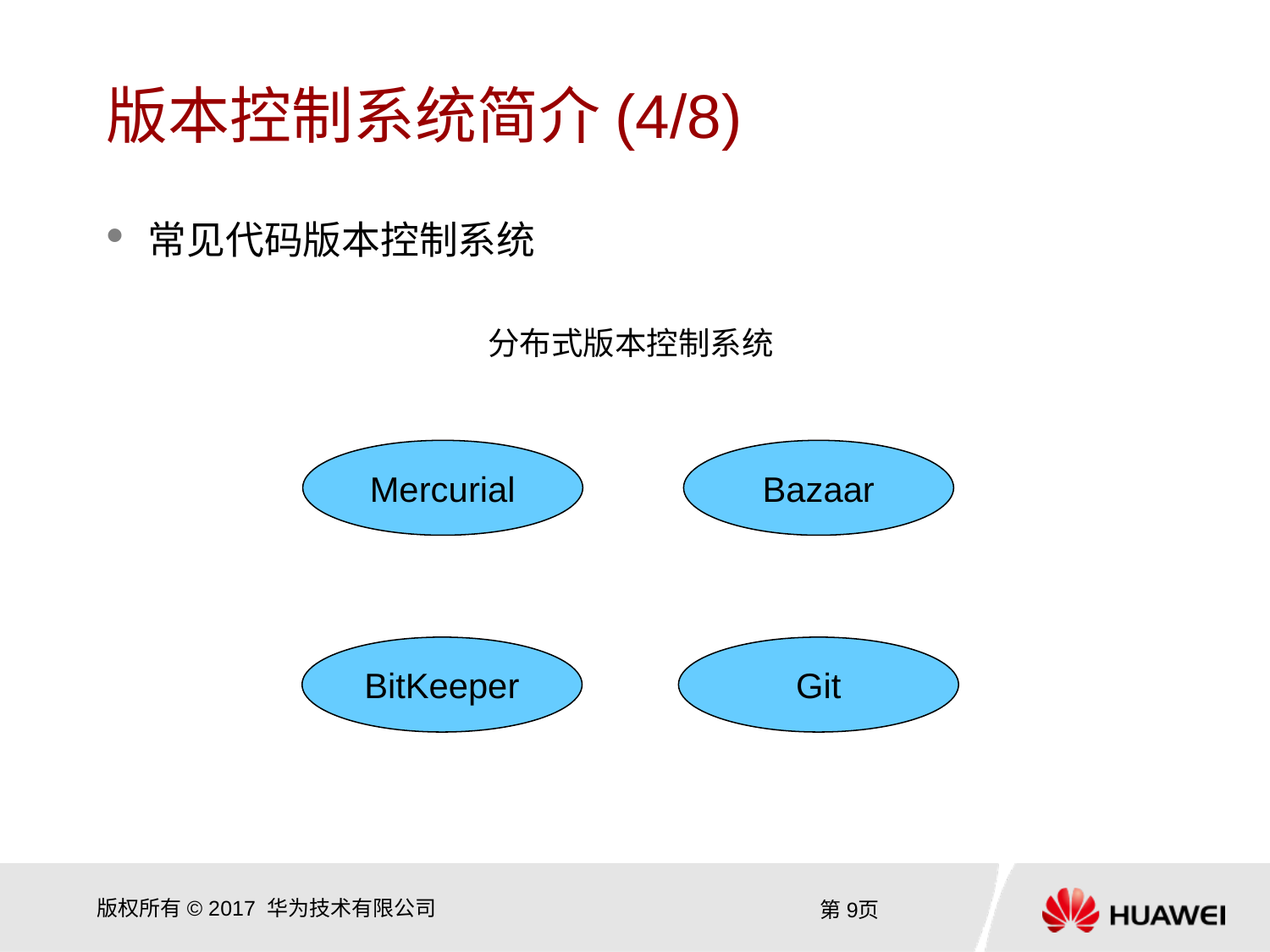

# 版本控制系统简介(4/8)
常见代码版本控制系统

分布式版本控制系统
Bazaar
Mercurial
Git
BitKeeper